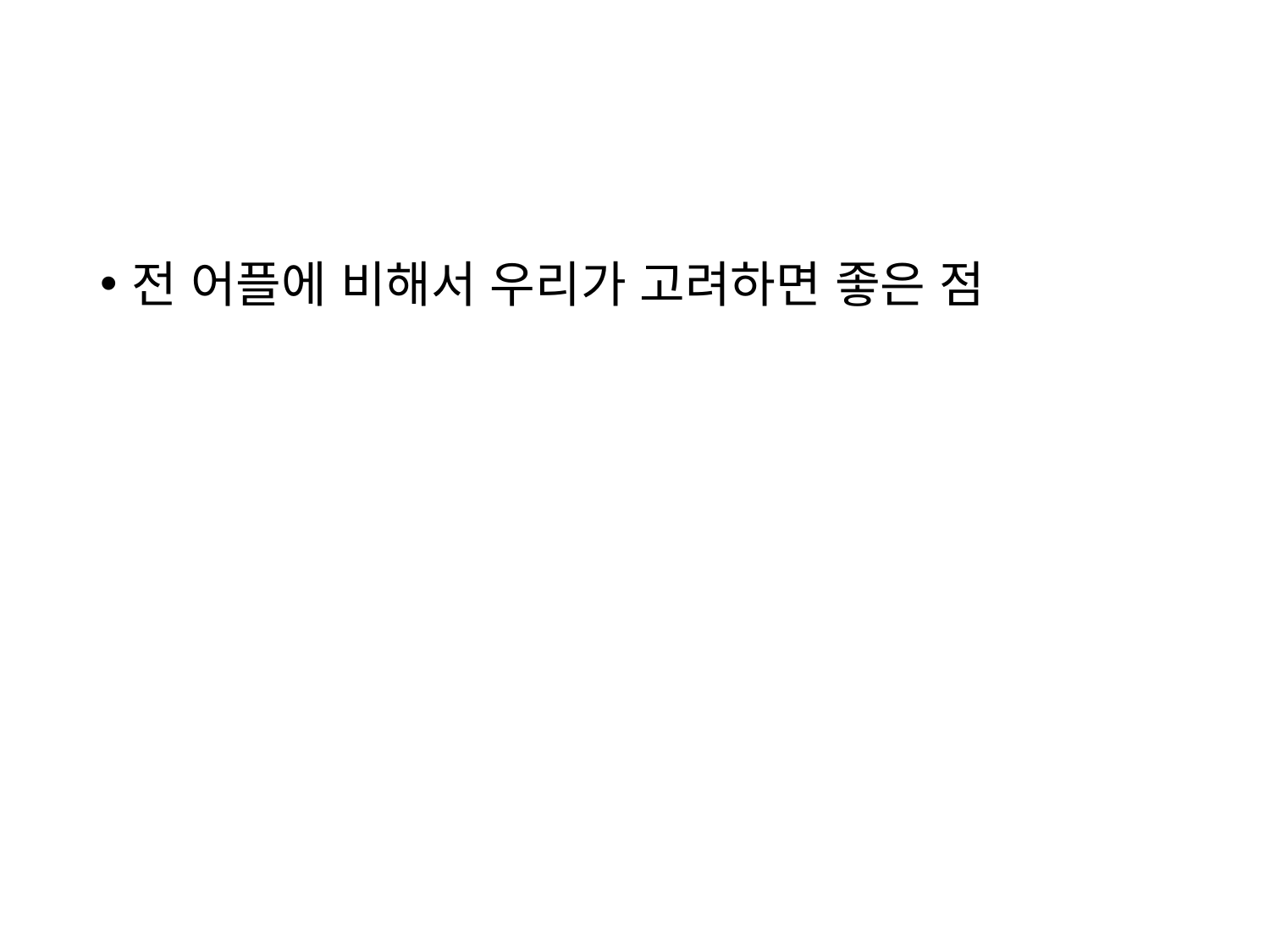

전 어플에 비해서 우리가 고려하면 좋은 점